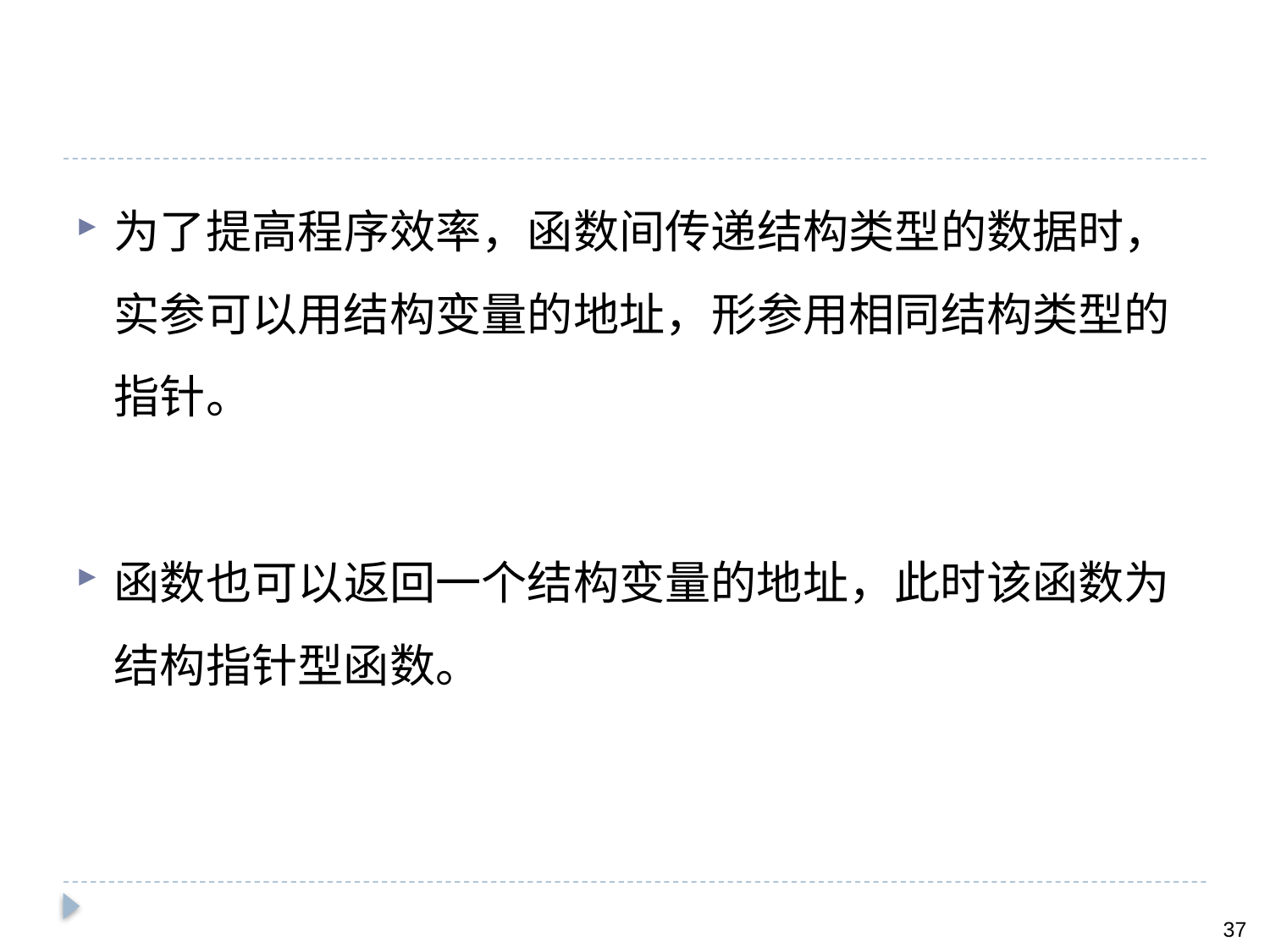

为了提高程序效率，函数间传递结构类型的数据时，实参可以用结构变量的地址，形参用相同结构类型的指针。

函数也可以返回一个结构变量的地址，此时该函数为结构指针型函数。
37